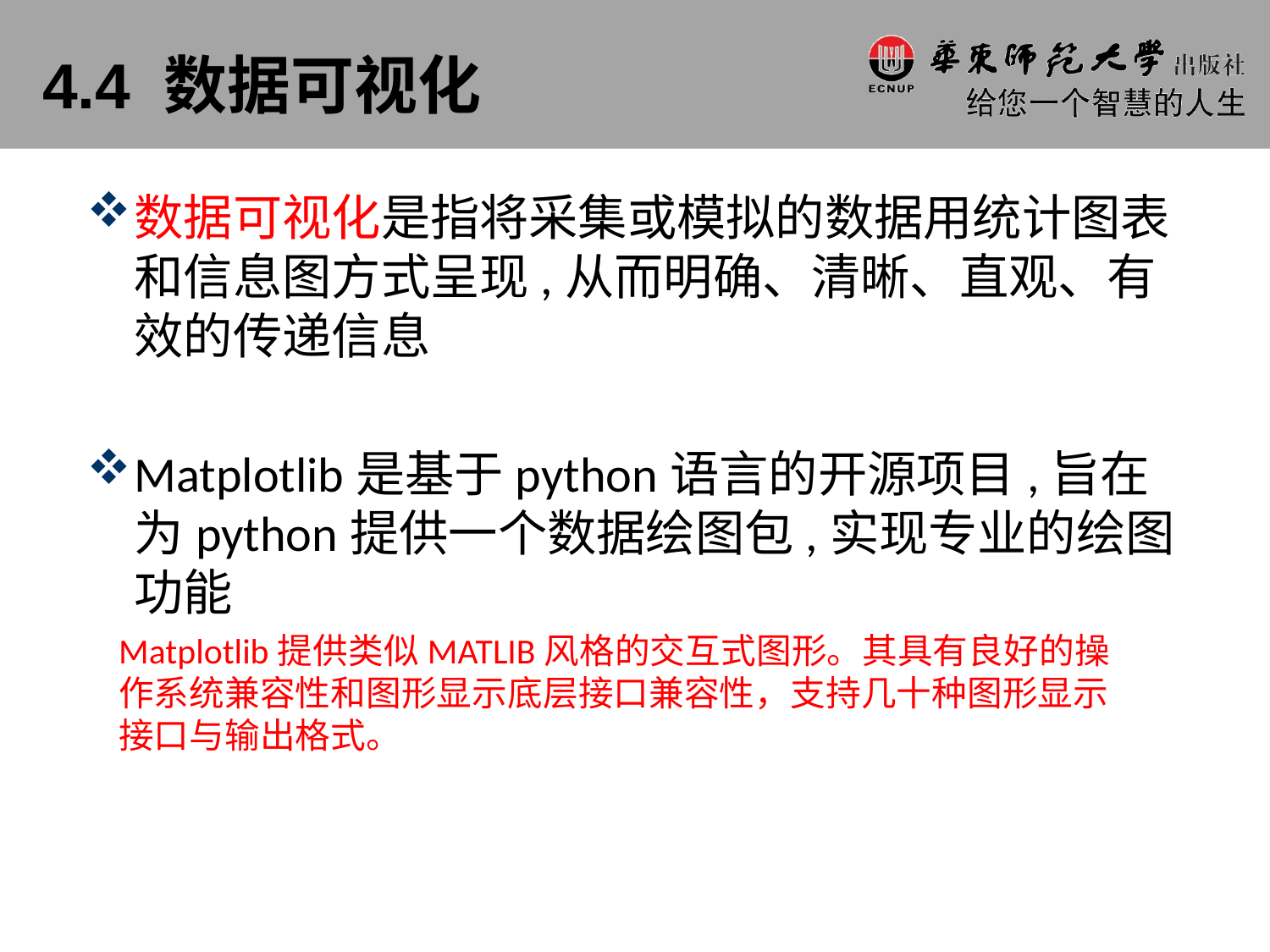

# 4.4 数据可视化
数据可视化是指将采集或模拟的数据用统计图表和信息图方式呈现,从而明确、清晰、直观、有效的传递信息

Matplotlib是基于python语言的开源项目,旨在为python提供一个数据绘图包,实现专业的绘图功能
Matplotlib提供类似MATLIB风格的交互式图形。其具有良好的操作系统兼容性和图形显示底层接口兼容性，支持几十种图形显示接口与输出格式。